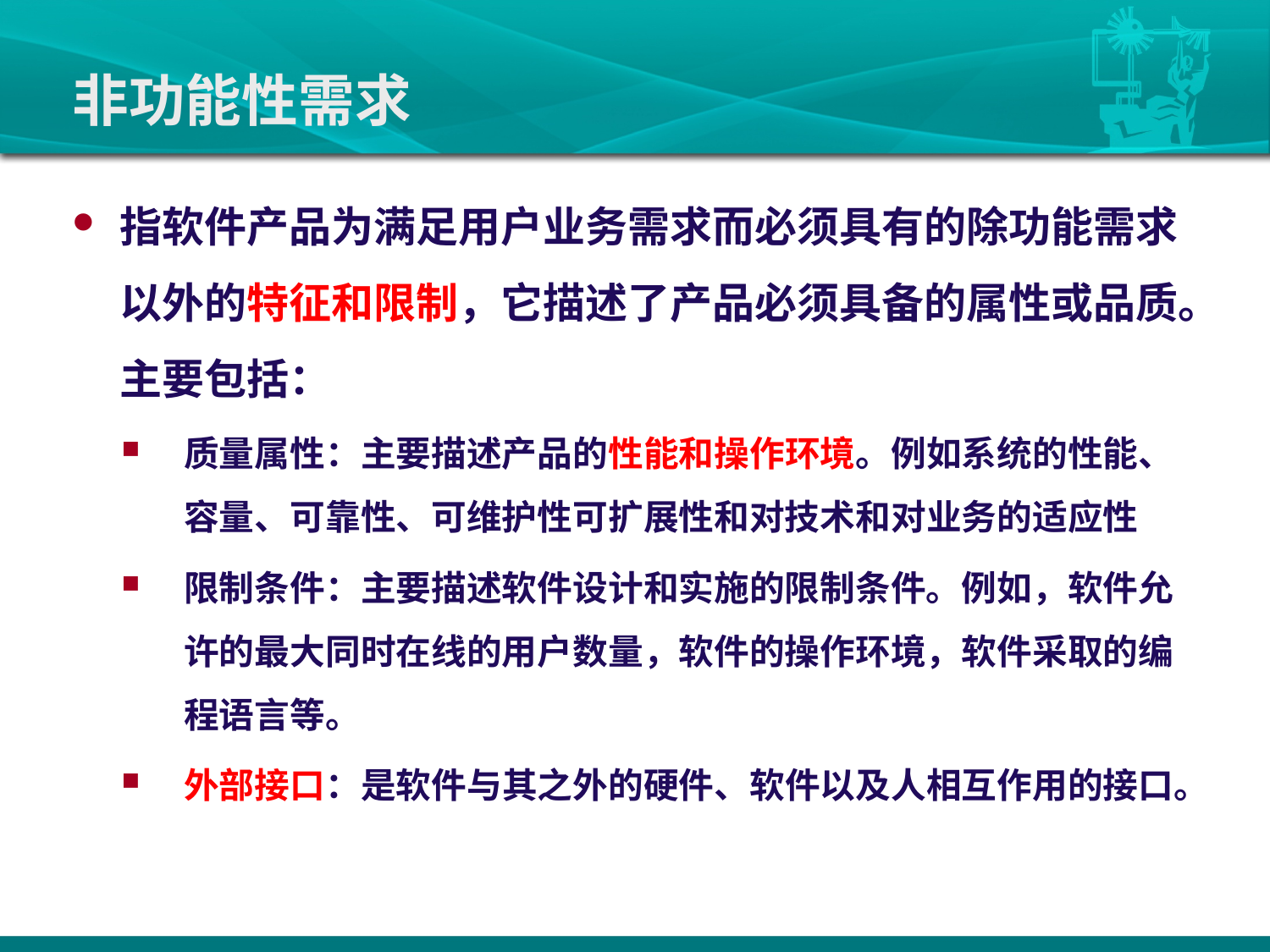

# 非功能性需求
指软件产品为满足用户业务需求而必须具有的除功能需求以外的特征和限制，它描述了产品必须具备的属性或品质。主要包括：
质量属性：主要描述产品的性能和操作环境。例如系统的性能、容量、可靠性、可维护性可扩展性和对技术和对业务的适应性
限制条件：主要描述软件设计和实施的限制条件。例如，软件允许的最大同时在线的用户数量，软件的操作环境，软件采取的编程语言等。
外部接口：是软件与其之外的硬件、软件以及人相互作用的接口。